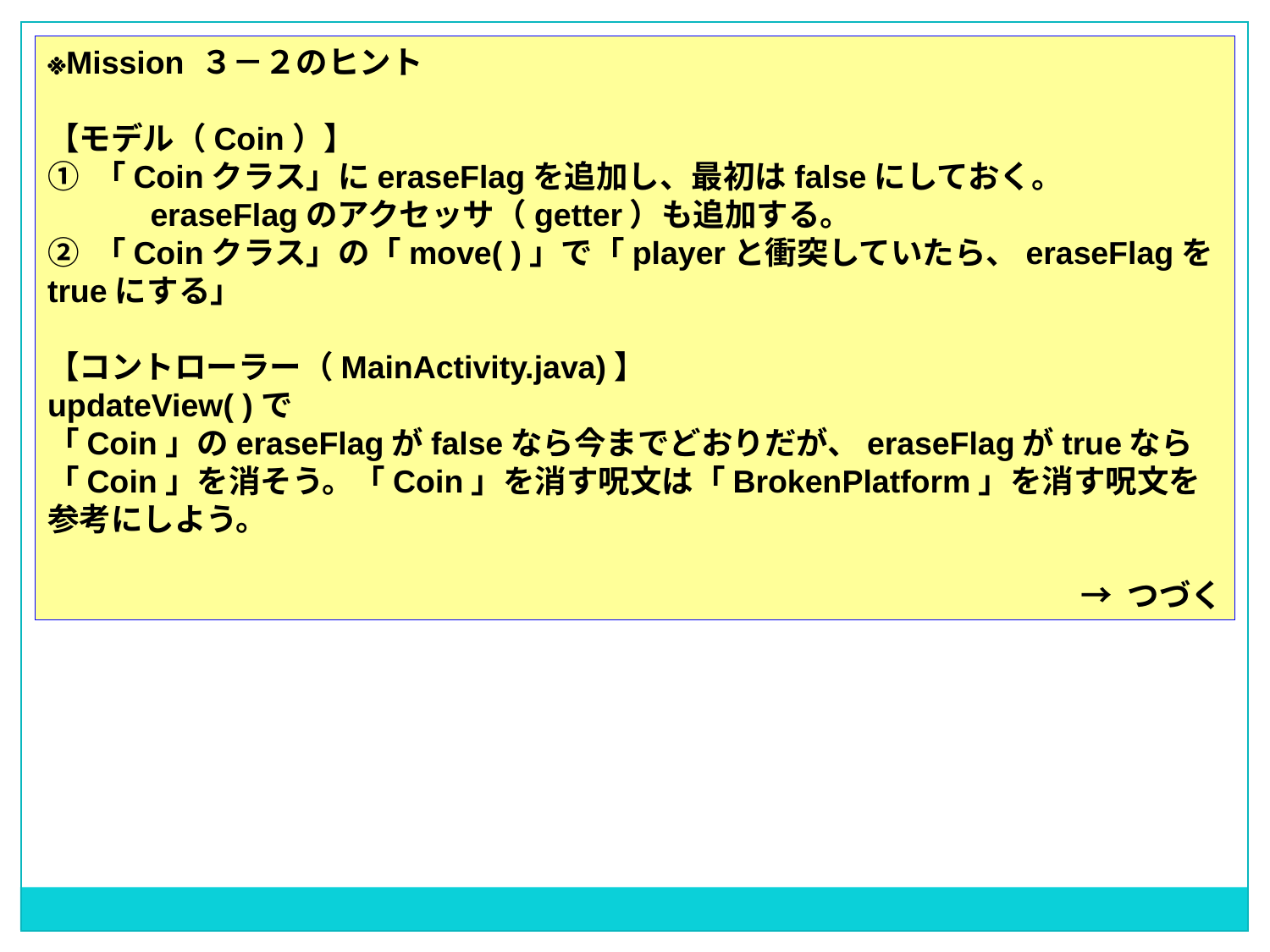

※Mission ３－２のヒント

【モデル（Coin）】
① 「Coinクラス」にeraseFlagを追加し、最初はfalseにしておく。
　　　eraseFlagのアクセッサ（getter）も追加する。
② 「Coinクラス」の「move( )」で「playerと衝突していたら、eraseFlagをtrueにする」

【コントローラー（MainActivity.java)】
updateView( )で
「Coin」のeraseFlagがfalseなら今までどおりだが、eraseFlagがtrueなら「Coin」を消そう。「Coin」を消す呪文は「BrokenPlatform」を消す呪文を参考にしよう。

→ つづく